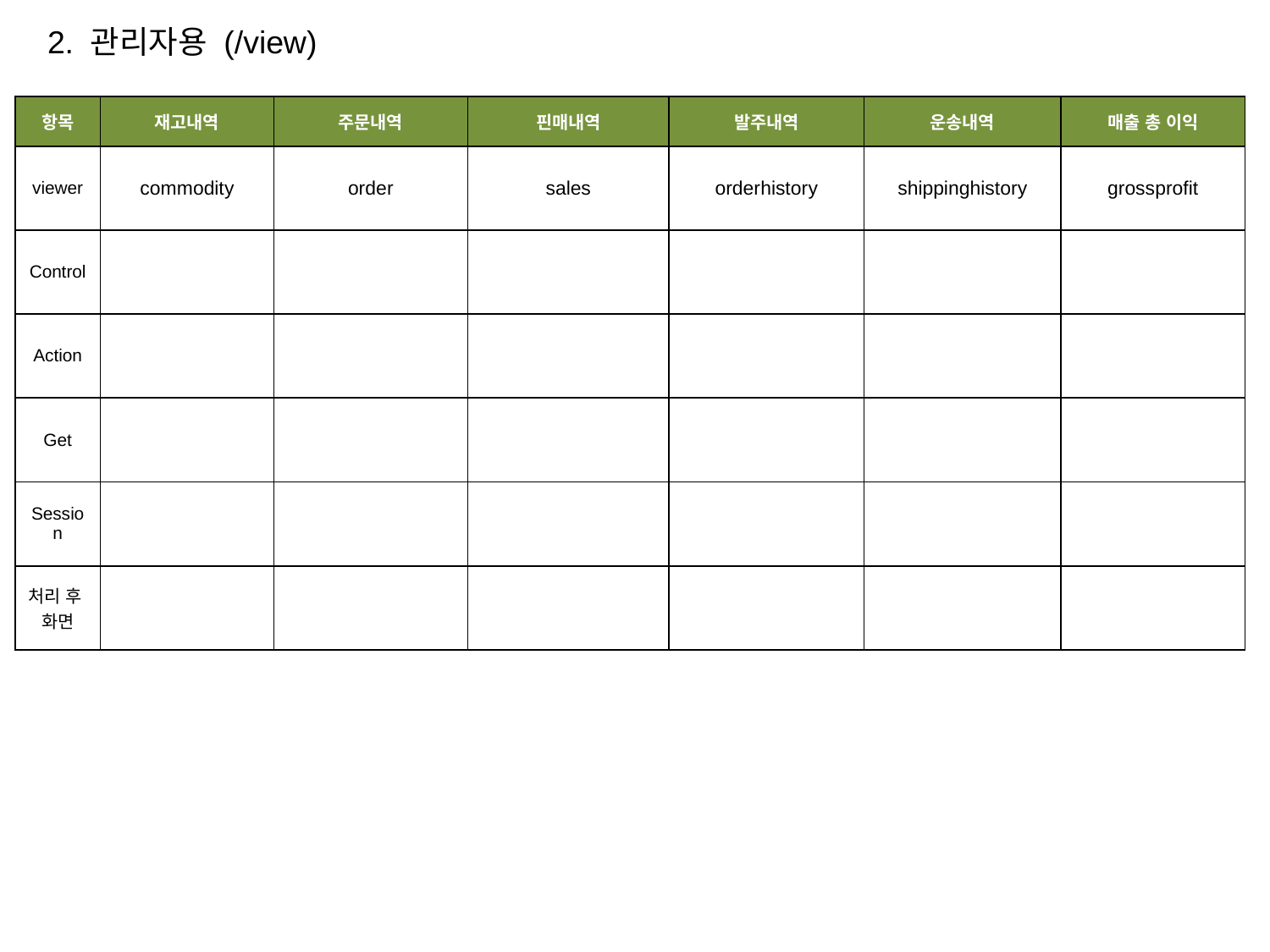

2. 관리자용 (/view)
| 항목 | 재고내역 | 주문내역 | 핀매내역 | 발주내역 | 운송내역 | 매출 총 이익 |
| --- | --- | --- | --- | --- | --- | --- |
| viewer | commodity | order | sales | orderhistory | shippinghistory | grossprofit |
| Control |  |  |  |  |  |  |
| Action |  |  |  |  |  |  |
| Get |  |  |  |  |  |  |
| Session |  |  |  |  |  |  |
| 처리 후 화면 |  |  |  |  |  |  |